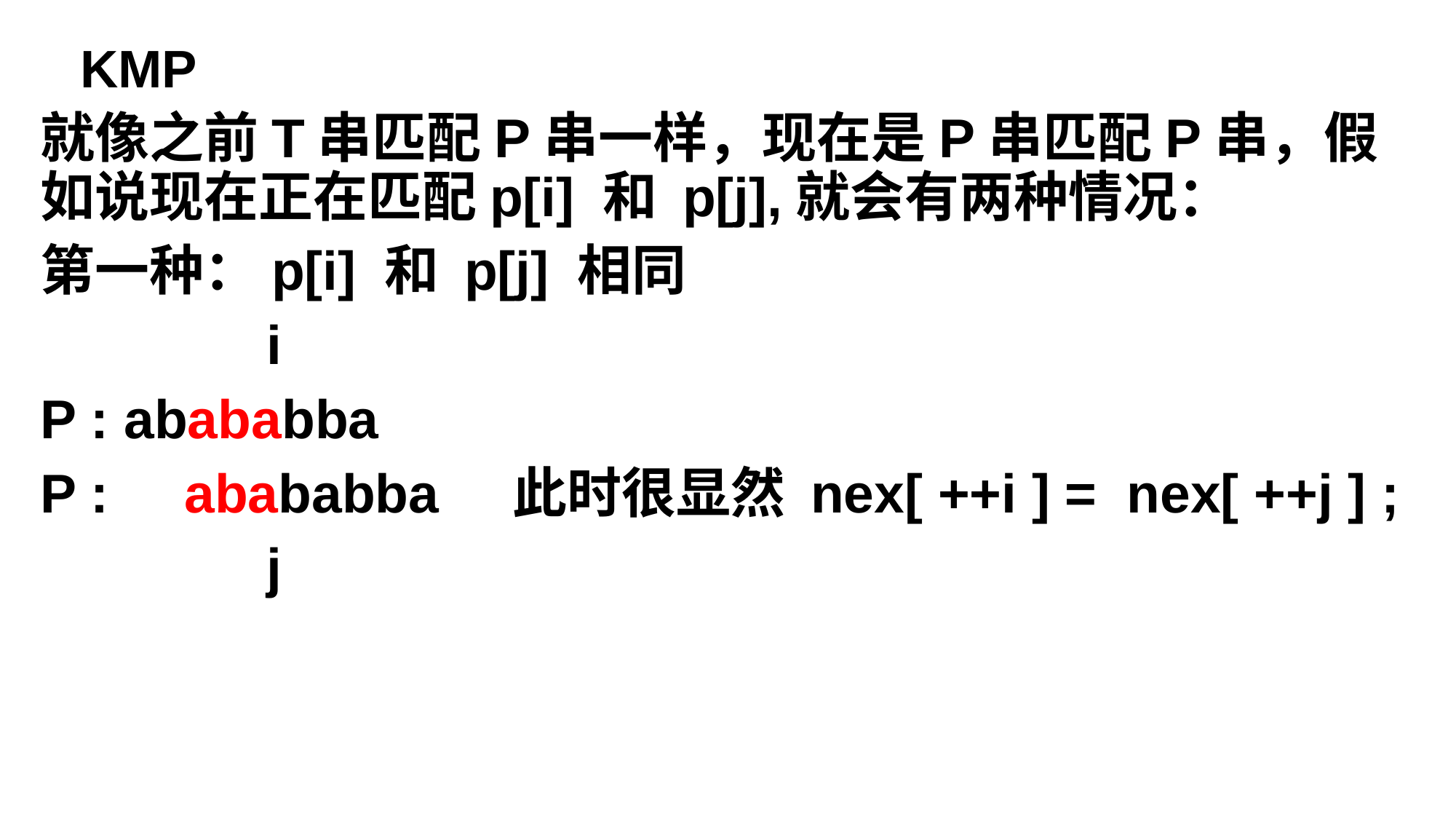

# KMP
就像之前T串匹配P串一样，现在是P串匹配P串，假如说现在正在匹配p[i] 和 p[j],就会有两种情况：
第一种：p[i] 和 p[j] 相同
               i
P : abababba
P :     abababba    此时很显然 nex[ ++i ] =  nex[ ++j ] ;
               j